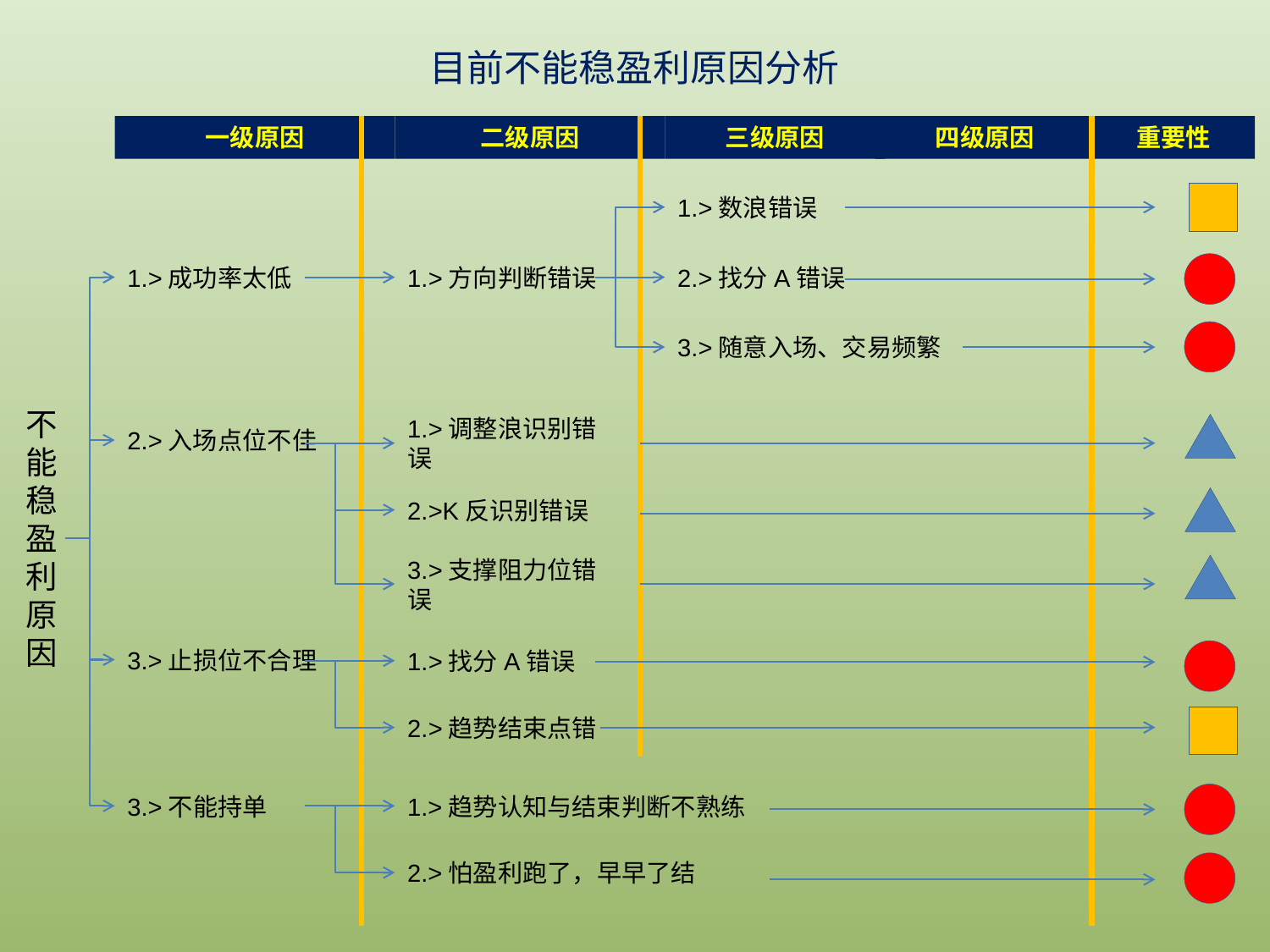

目前不能稳盈利原因分析
一级原因
二级原因
三级原因
四级原因
重要性
1.>数浪错误

1.>成功率太低
1.>方向判断错误
2.>找分A错误

3.>随意入场、交易频繁

不能稳盈利原因
2.>入场点位不佳
1.>调整浪识别错误

2.>K反识别错误

3.>支撑阻力位错误

1.>找分A错误
3.>止损位不合理

2.>趋势结束点错

3.>不能持单
1.>趋势认知与结束判断不熟练

2.>怕盈利跑了，早早了结